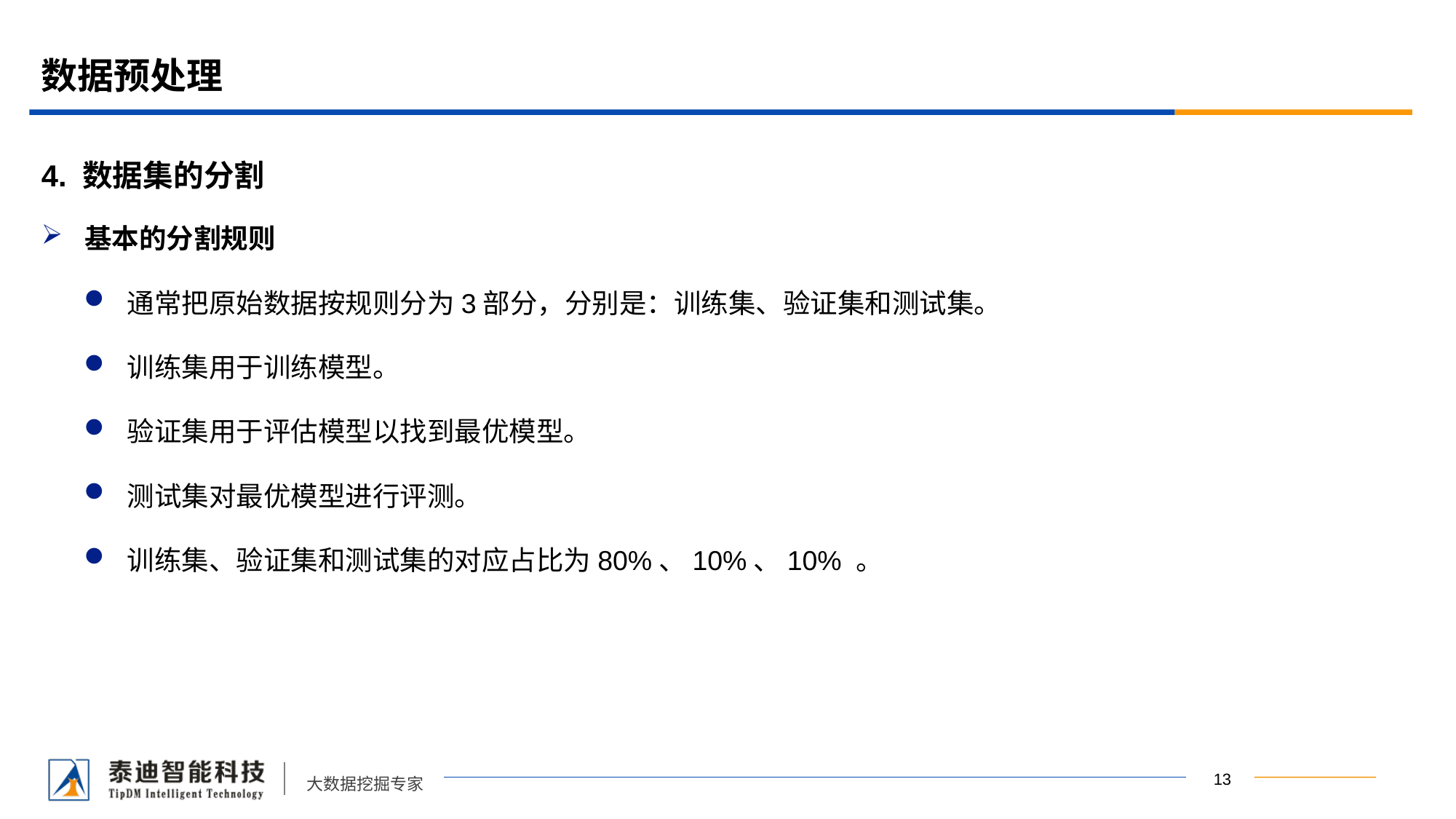

# 数据预处理
4. 数据集的分割
基本的分割规则
通常把原始数据按规则分为3部分，分别是：训练集、验证集和测试集。
训练集用于训练模型。
验证集用于评估模型以找到最优模型。
测试集对最优模型进行评测。
训练集、验证集和测试集的对应占比为80%、10%、10% 。